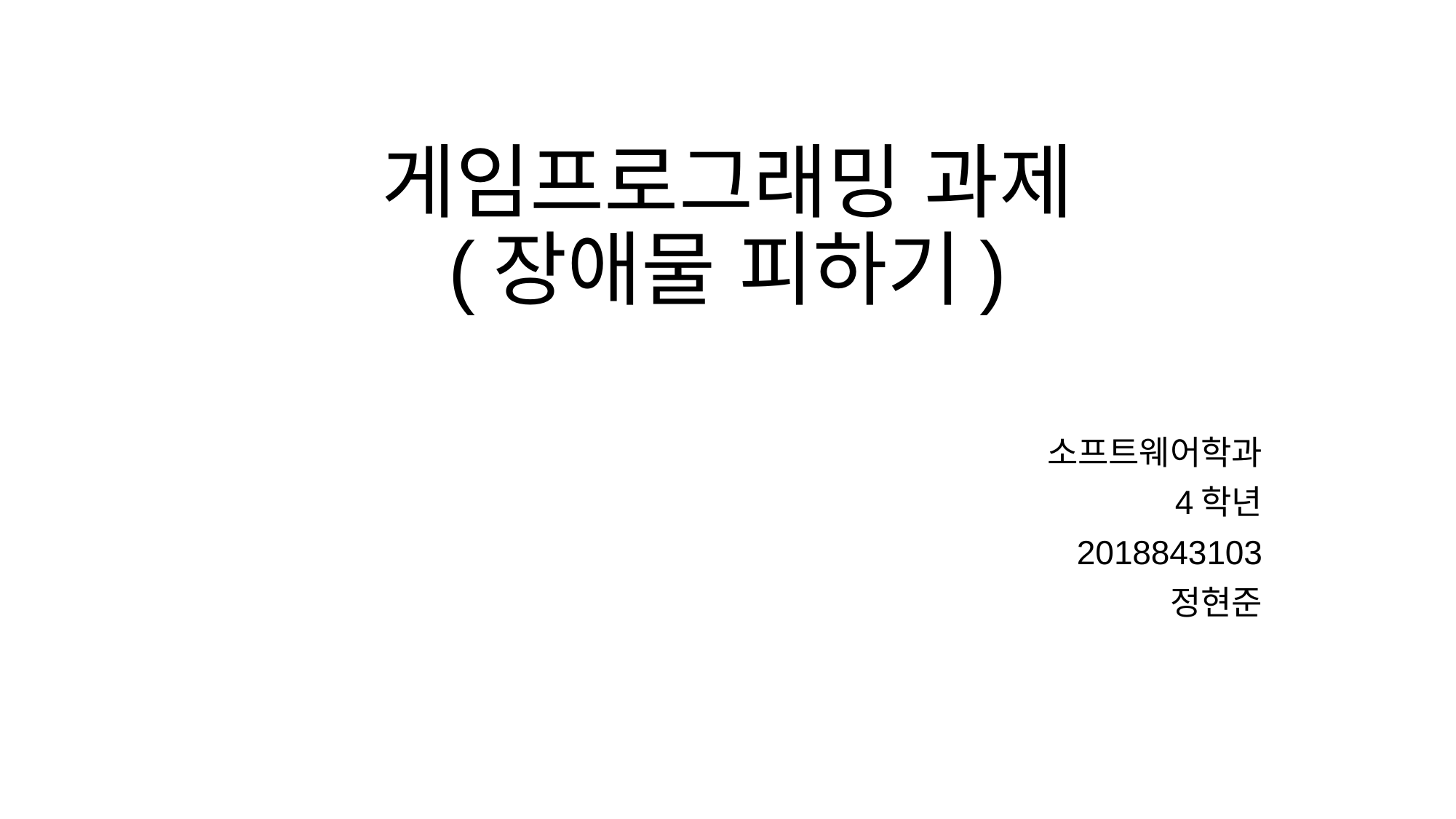

# 게임프로그래밍 과제 (장애물 피하기)
소프트웨어학과
4학년
2018843103
정현준